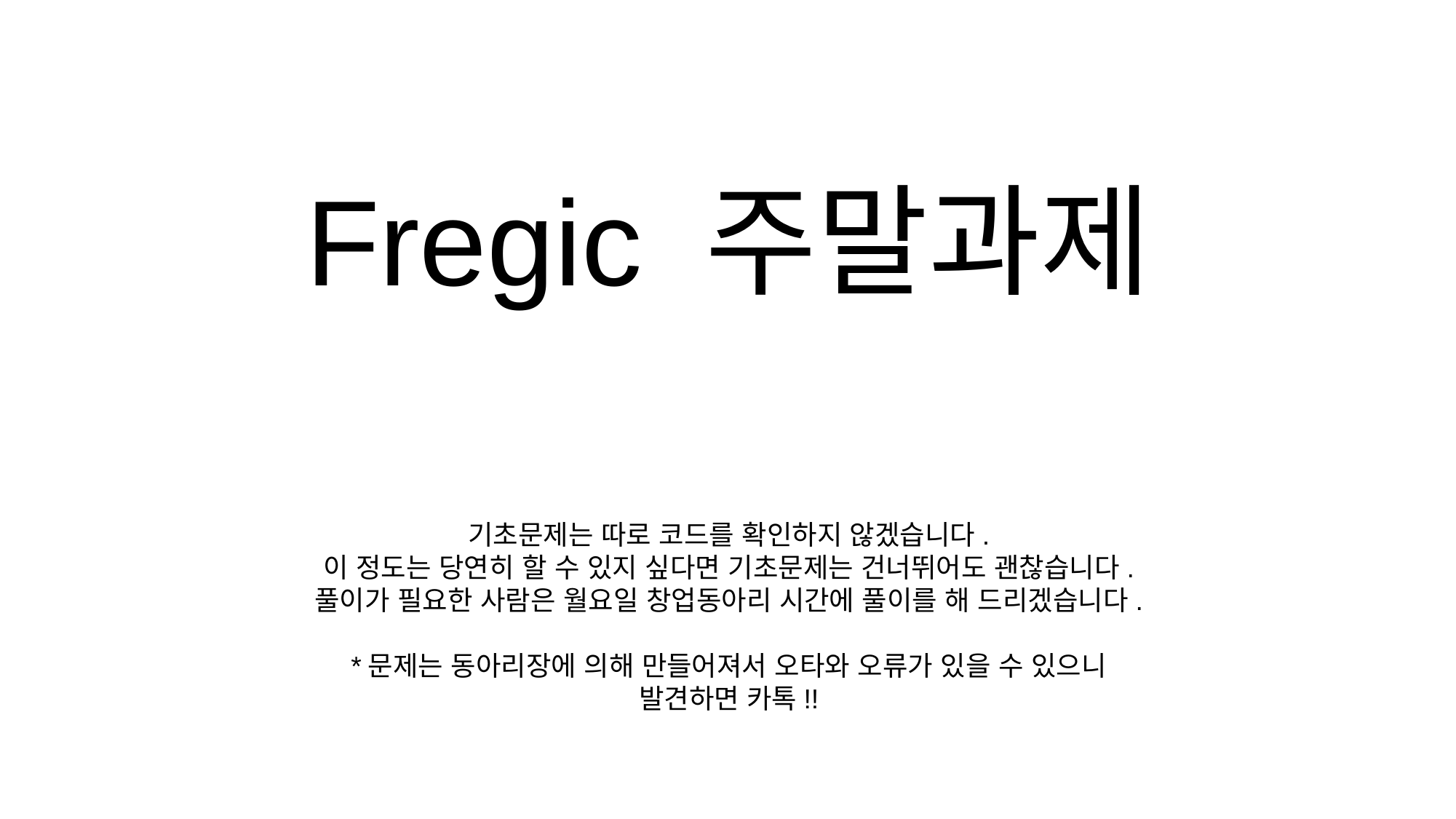

Fregic 주말과제
기초문제는 따로 코드를 확인하지 않겠습니다.
이 정도는 당연히 할 수 있지 싶다면 기초문제는 건너뛰어도 괜찮습니다.
풀이가 필요한 사람은 월요일 창업동아리 시간에 풀이를 해 드리겠습니다.

*문제는 동아리장에 의해 만들어져서 오타와 오류가 있을 수 있으니
발견하면 카톡!!